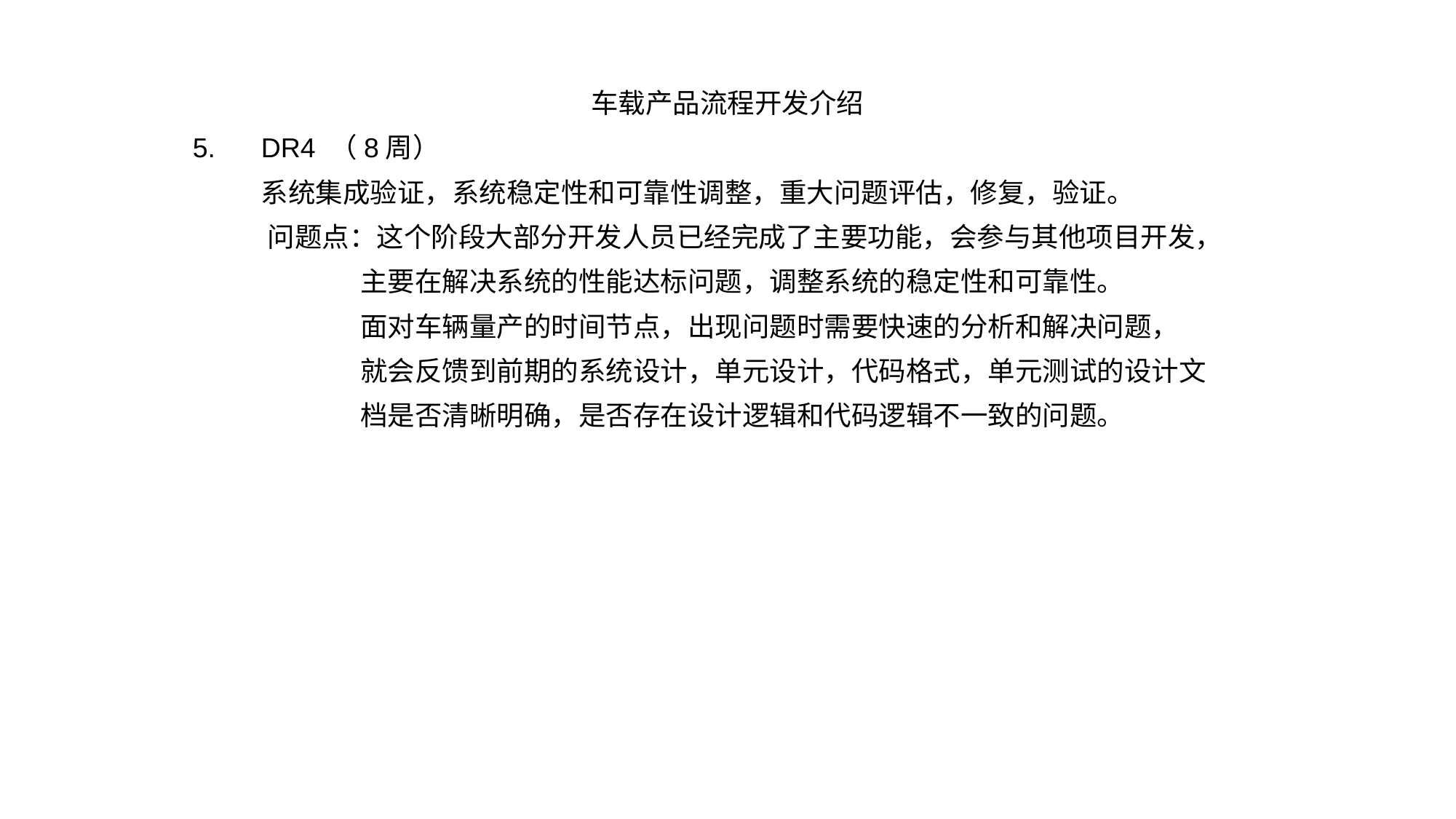

车载产品流程开发介绍
5.      DR4 （8周）
          系统集成验证，系统稳定性和可靠性调整，重大问题评估，修复，验证。
           问题点：这个阶段大部分开发人员已经完成了主要功能，会参与其他项目开发，
                          主要在解决系统的性能达标问题，调整系统的稳定性和可靠性。
                          面对车辆量产的时间节点，出现问题时需要快速的分析和解决问题，
                          就会反馈到前期的系统设计，单元设计，代码格式，单元测试的设计文
                          档是否清晰明确，是否存在设计逻辑和代码逻辑不一致的问题。